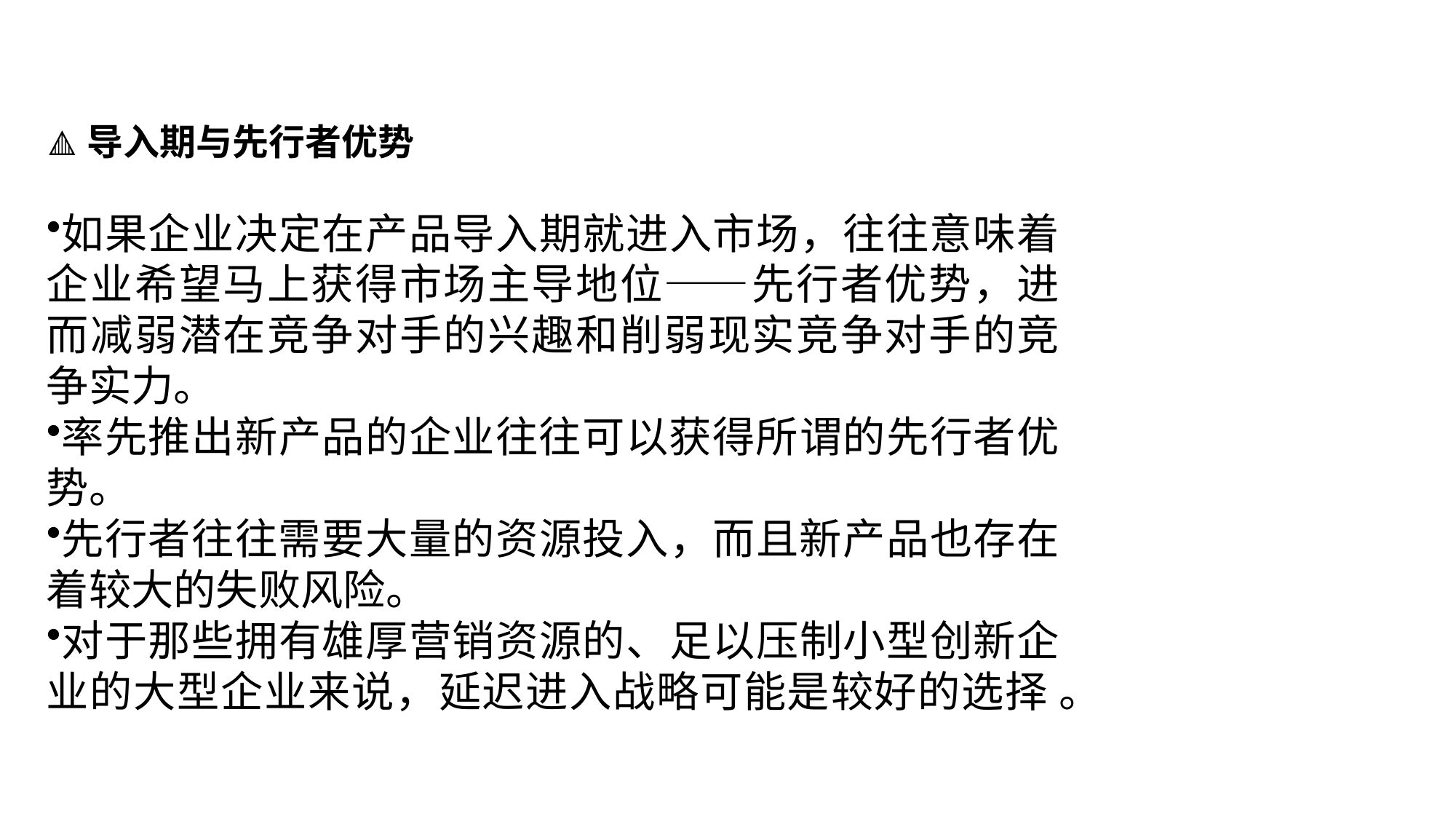

🔺导入期与先行者优势

如果企业决定在产品导入期就进入市场，往往意味着企业希望马上获得市场主导地位——先行者优势，进而减弱潜在竞争对手的兴趣和削弱现实竞争对手的竞争实力。
率先推出新产品的企业往往可以获得所谓的先行者优势。
先行者往往需要大量的资源投入，而且新产品也存在着较大的失败风险。
对于那些拥有雄厚营销资源的、足以压制小型创新企业的大型企业来说，延迟进入战略可能是较好的选择 。